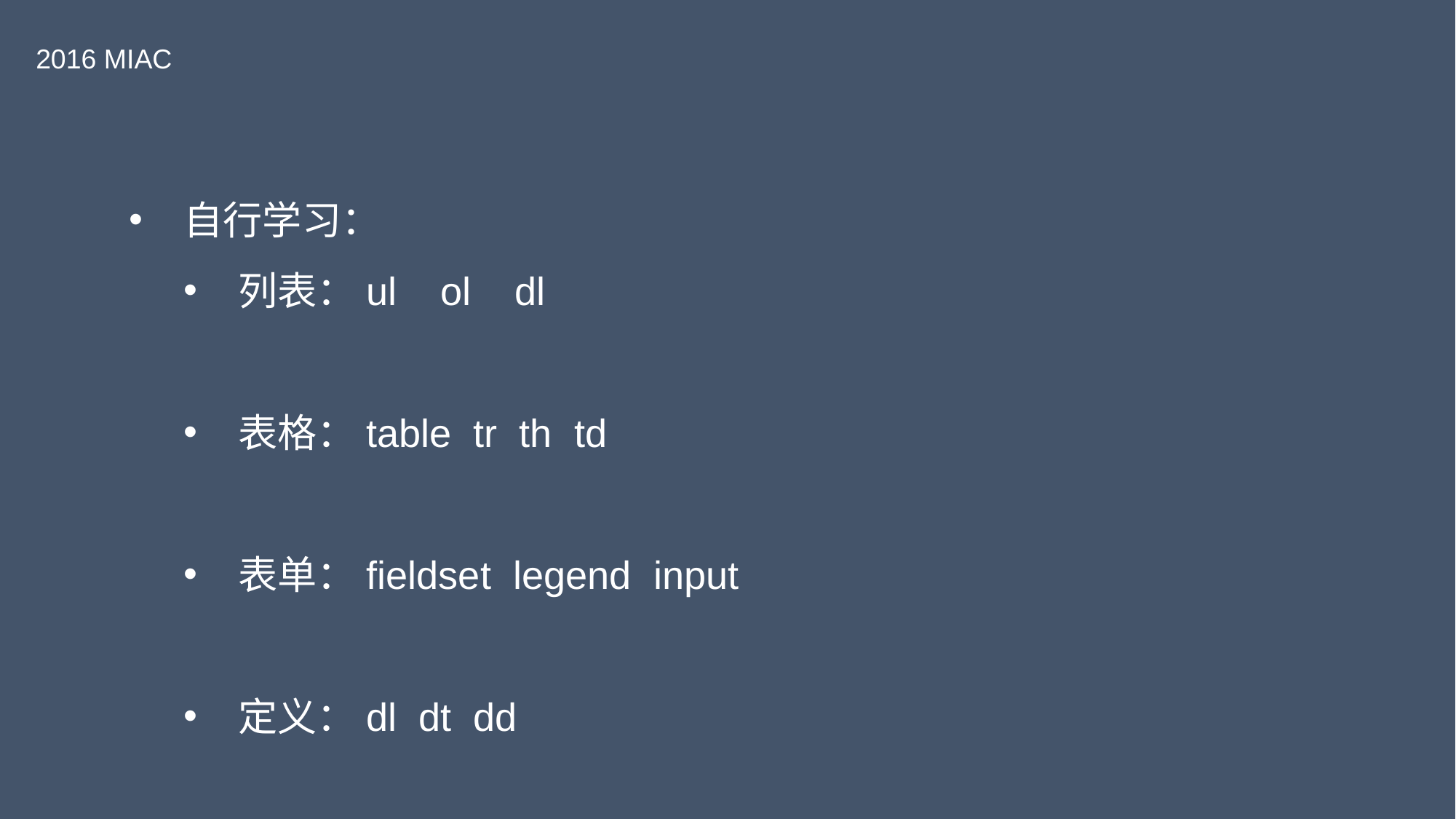

2016 MIAC
自行学习：
列表：ul    ol    dl

表格：table  tr  th  td

表单：fieldset  legend  input

定义：dl  dt  dd